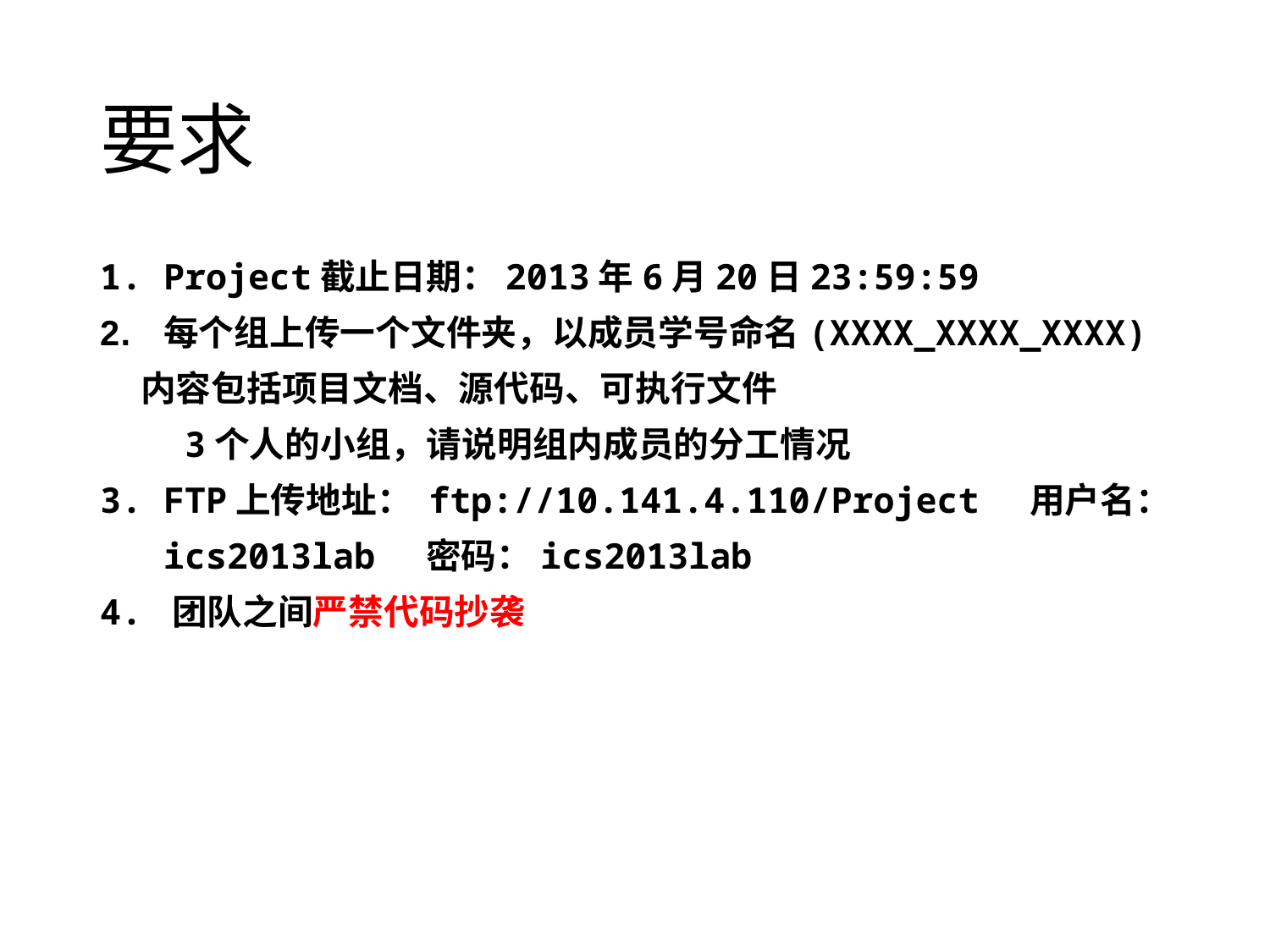

# 要求
Project截止日期：2013年6月20日23:59:59
每个组上传一个文件夹，以成员学号命名(XXXX_XXXX_XXXX)
    内容包括项目文档、源代码、可执行文件
    3个人的小组，请说明组内成员的分工情况
3. FTP上传地址： ftp://10.141.4.110/Project  用户名：
   ics2013lab  密码：ics2013lab
4. 团队之间严禁代码抄袭